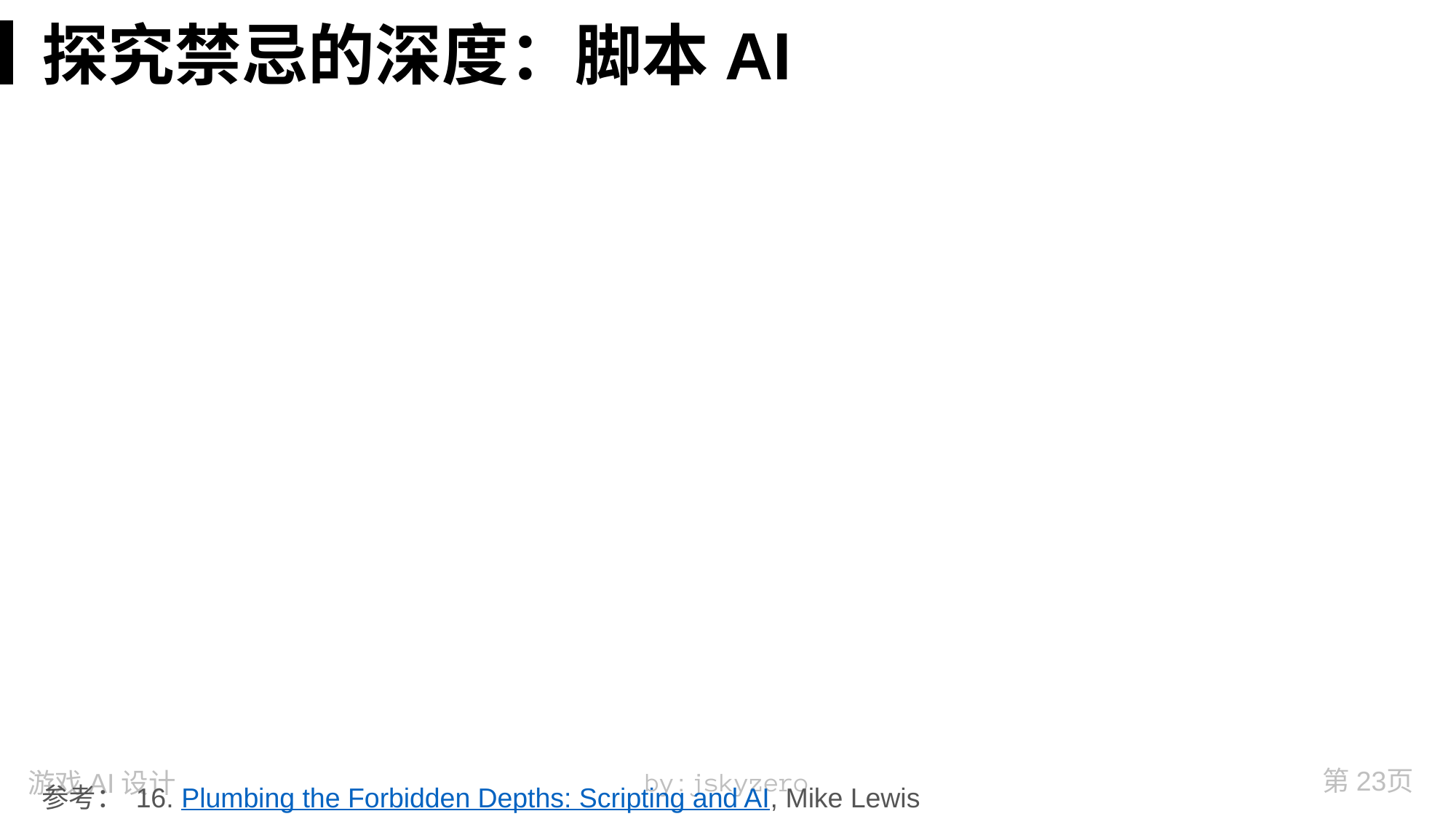

# 探究禁忌的深度：脚本AI
参考： 16. Plumbing the Forbidden Depths: Scripting and AI, Mike Lewis